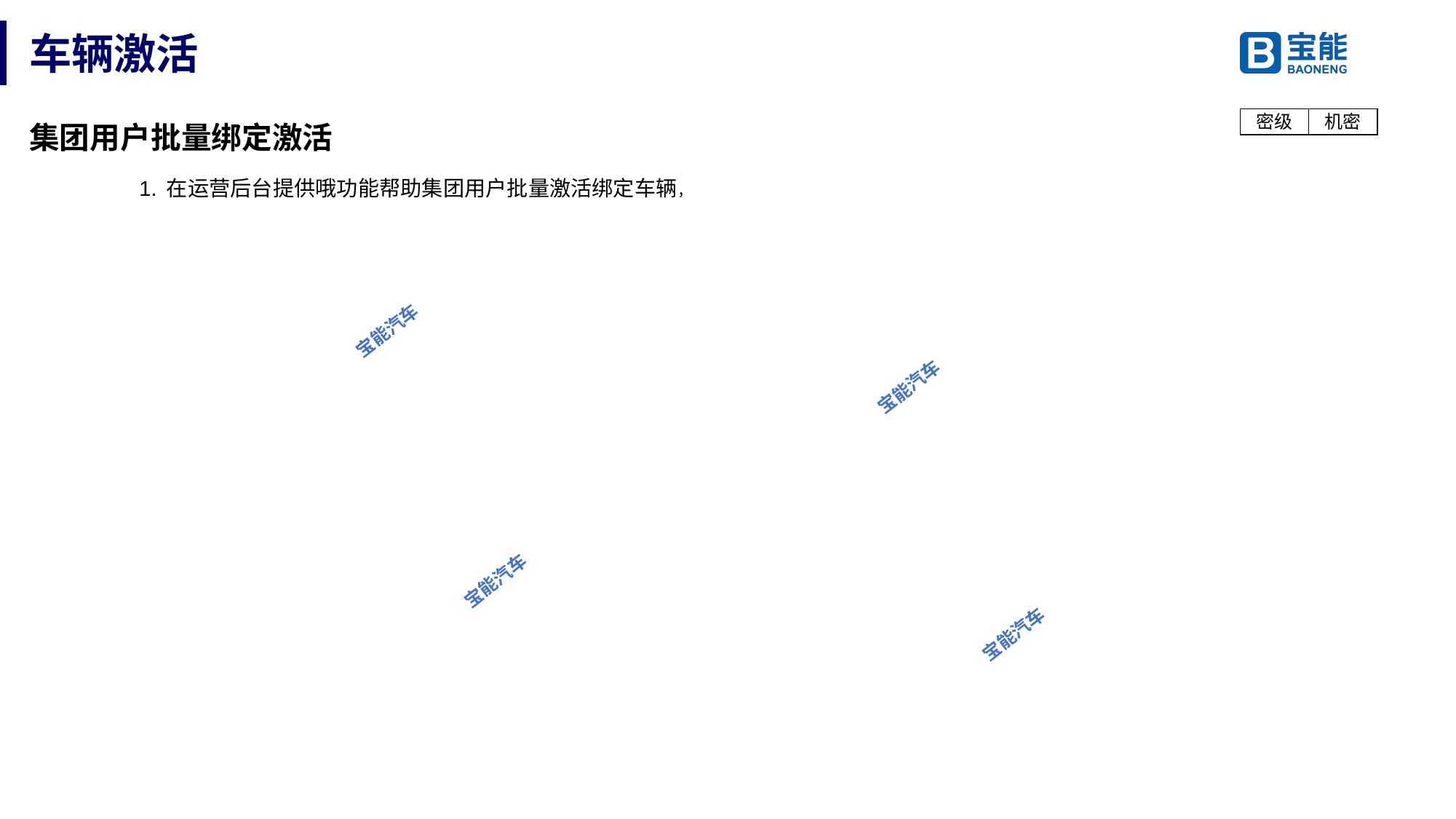

# 车辆激活
集团用户批量绑定激活
在运营后台提供哦功能帮助集团用户批量激活绑定车辆，
4